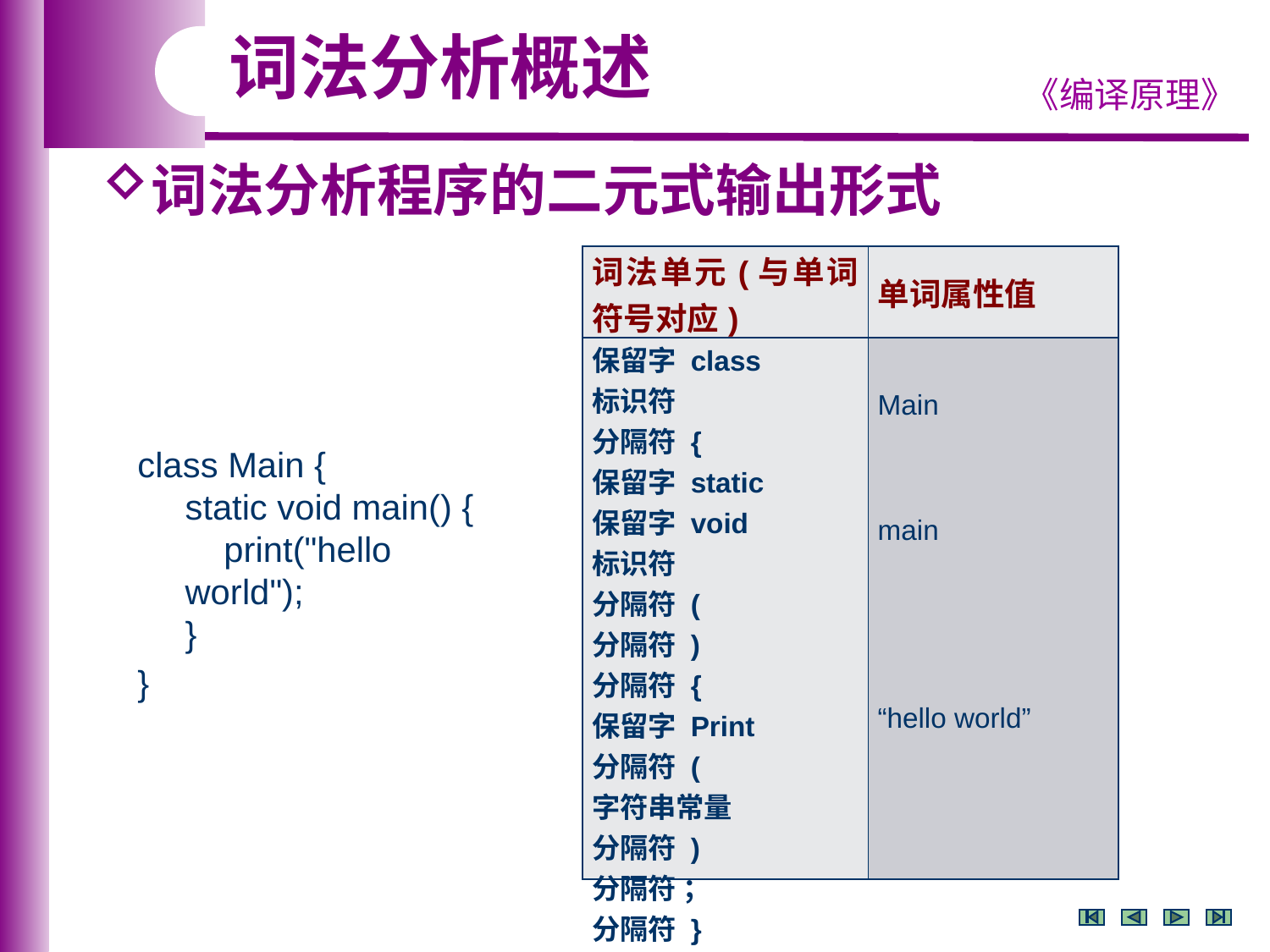

词法分析概述
词法分析程序的二元式输出形式
| 词法单元(与单词符号对应) | 单词属性值 |
| --- | --- |
| 保留字 class 标识符 分隔符 { 保留字 static 保留字 void 标识符 分隔符 ( 分隔符 ) 分隔符 { 保留字 Print 分隔符 ( 字符串常量 分隔符 ) 分隔符 ； 分隔符 } 分隔符 } | Main       main         “hello world” |
class Main {
static void main() {
    print("hello world");
}
}